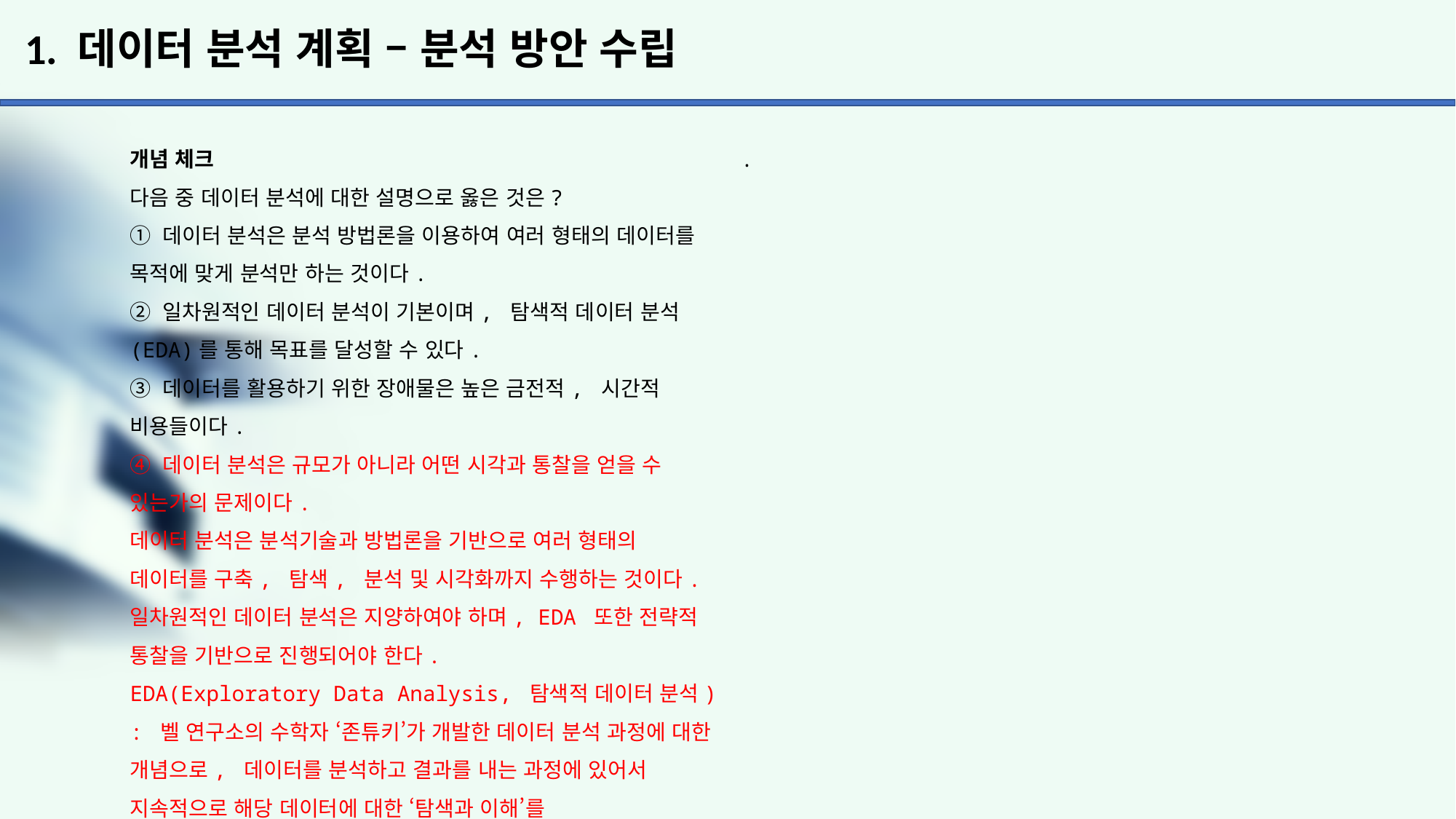

# 1. 데이터 분석 계획 – 분석 방안 수립
개념 체크
다음 중 데이터 분석에 대한 설명으로 옳은 것은?
① 데이터 분석은 분석 방법론을 이용하여 여러 형태의 데이터를 목적에 맞게 분석만 하는 것이다.
② 일차원적인 데이터 분석이 기본이며, 탐색적 데이터 분석(EDA)를 통해 목표를 달성할 수 있다.
③ 데이터를 활용하기 위한 장애물은 높은 금전적, 시간적 비용들이다.
④ 데이터 분석은 규모가 아니라 어떤 시각과 통찰을 얻을 수 있는가의 문제이다.
데이터 분석은 분석기술과 방법론을 기반으로 여러 형태의
데이터를 구축, 탐색, 분석 및 시각화까지 수행하는 것이다.
일차원적인 데이터 분석은 지양하여야 하며, EDA 또한 전략적 통찰을 기반으로 진행되어야 한다.
EDA(Exploratory Data Analysis, 탐색적 데이터 분석) : 벨 연구소의 수학자 ‘존튜키’가 개발한 데이터 분석 과정에 대한 개념으로, 데이터를 분석하고 결과를 내는 과정에 있어서 지속적으로 해당 데이터에 대한 ‘탐색과 이해’를
기본으로 가져야 한다는 것을 의미한다.
빅데이터를 활용하기 위한 장애물은 비용보다 데이터 분석 을 수행하기 위한 분석적 방법과 성과에 대한 이해의 부족
이다.
.